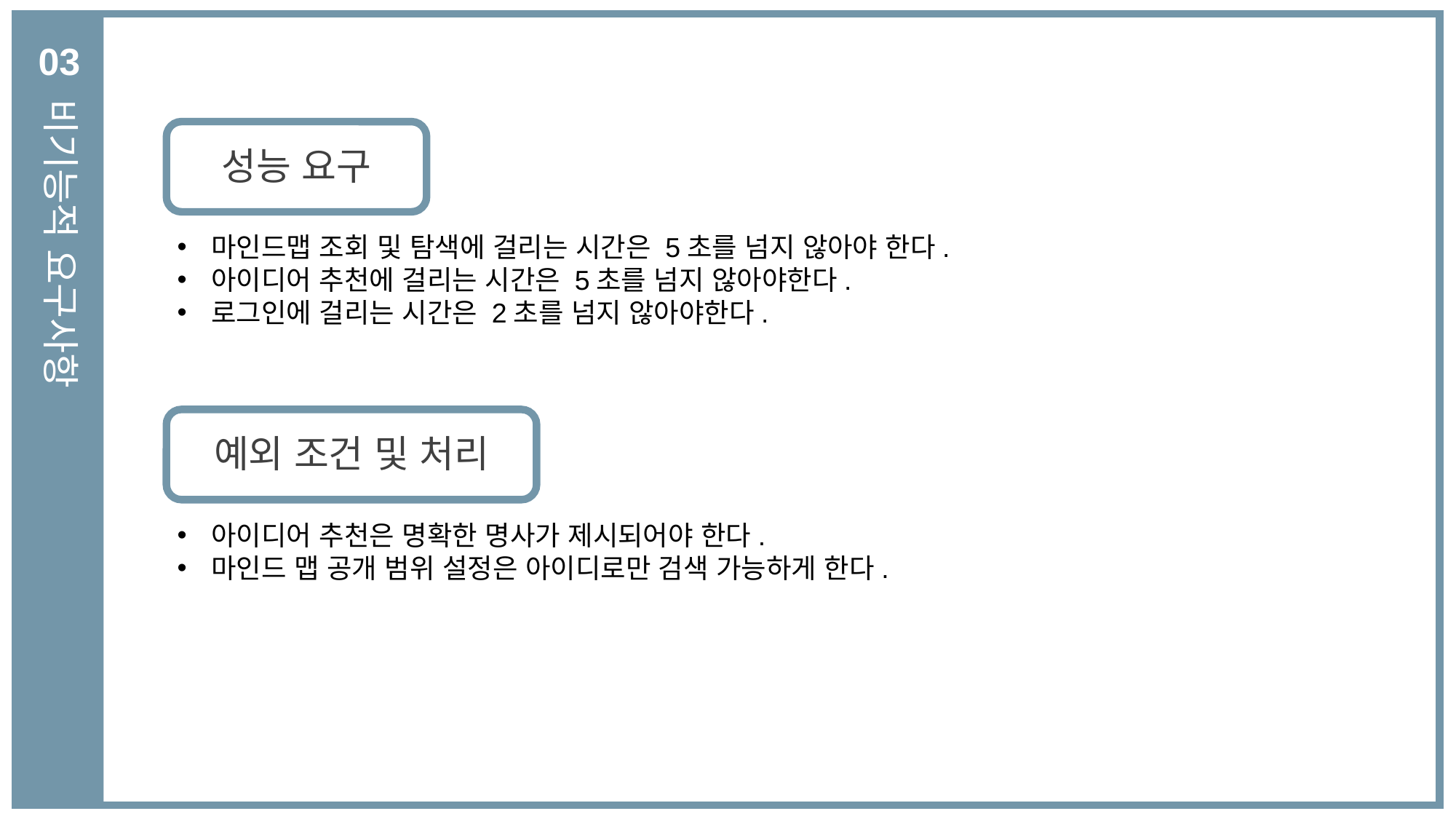

03
비기능적 요구사항

성능 요구
마인드맵 조회 및 탐색에 걸리는 시간은 5초를 넘지 않아야 한다.
아이디어 추천에 걸리는 시간은 5초를 넘지 않아야한다.
로그인에 걸리는 시간은 2초를 넘지 않아야한다.

예외 조건 및 처리
아이디어 추천은 명확한 명사가 제시되어야 한다.
마인드 맵 공개 범위 설정은 아이디로만 검색 가능하게 한다.